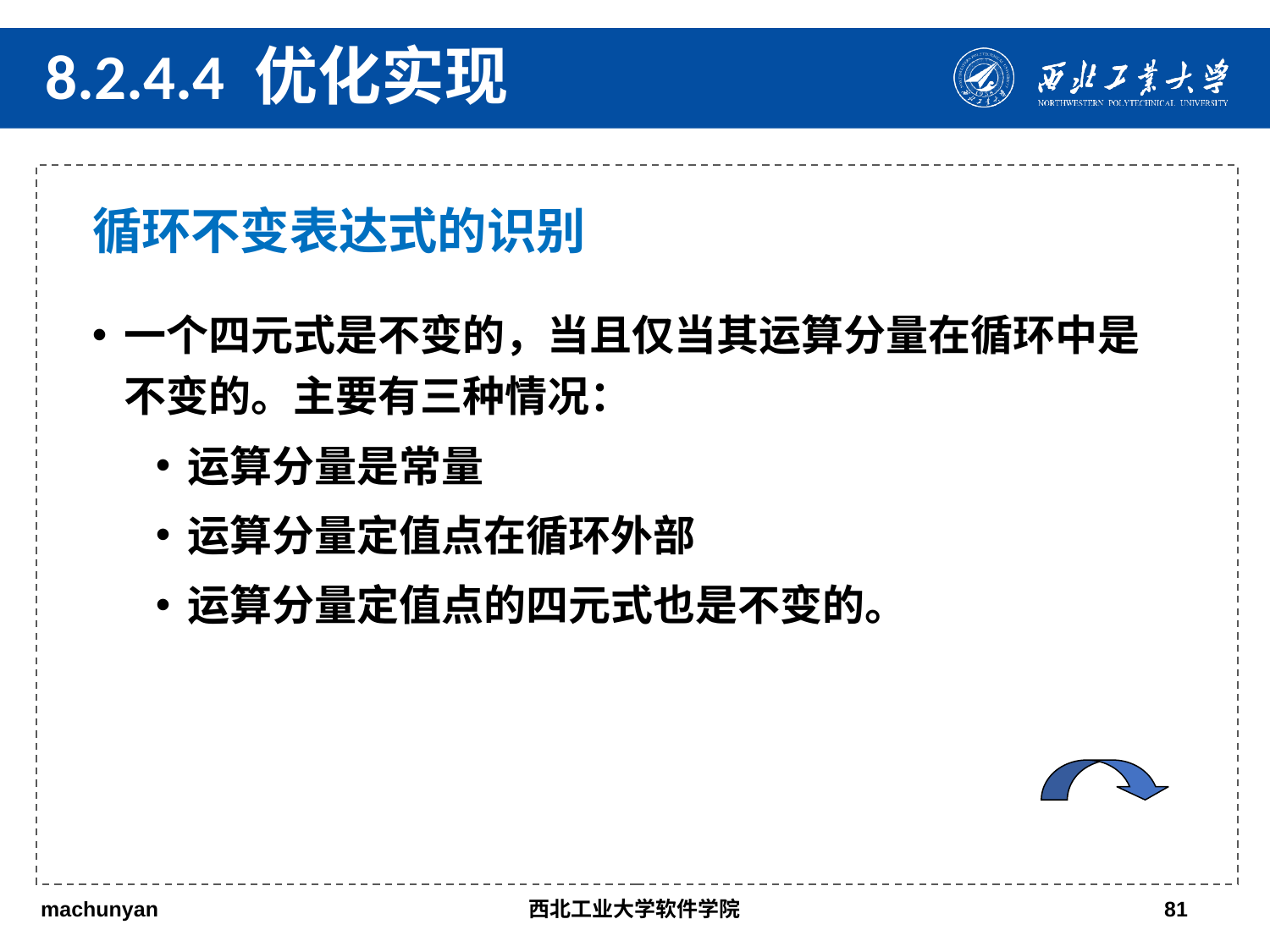

8.2.4.4 优化实现
循环不变表达式的识别
一个四元式是不变的，当且仅当其运算分量在循环中是不变的。主要有三种情况：
运算分量是常量
运算分量定值点在循环外部
运算分量定值点的四元式也是不变的。